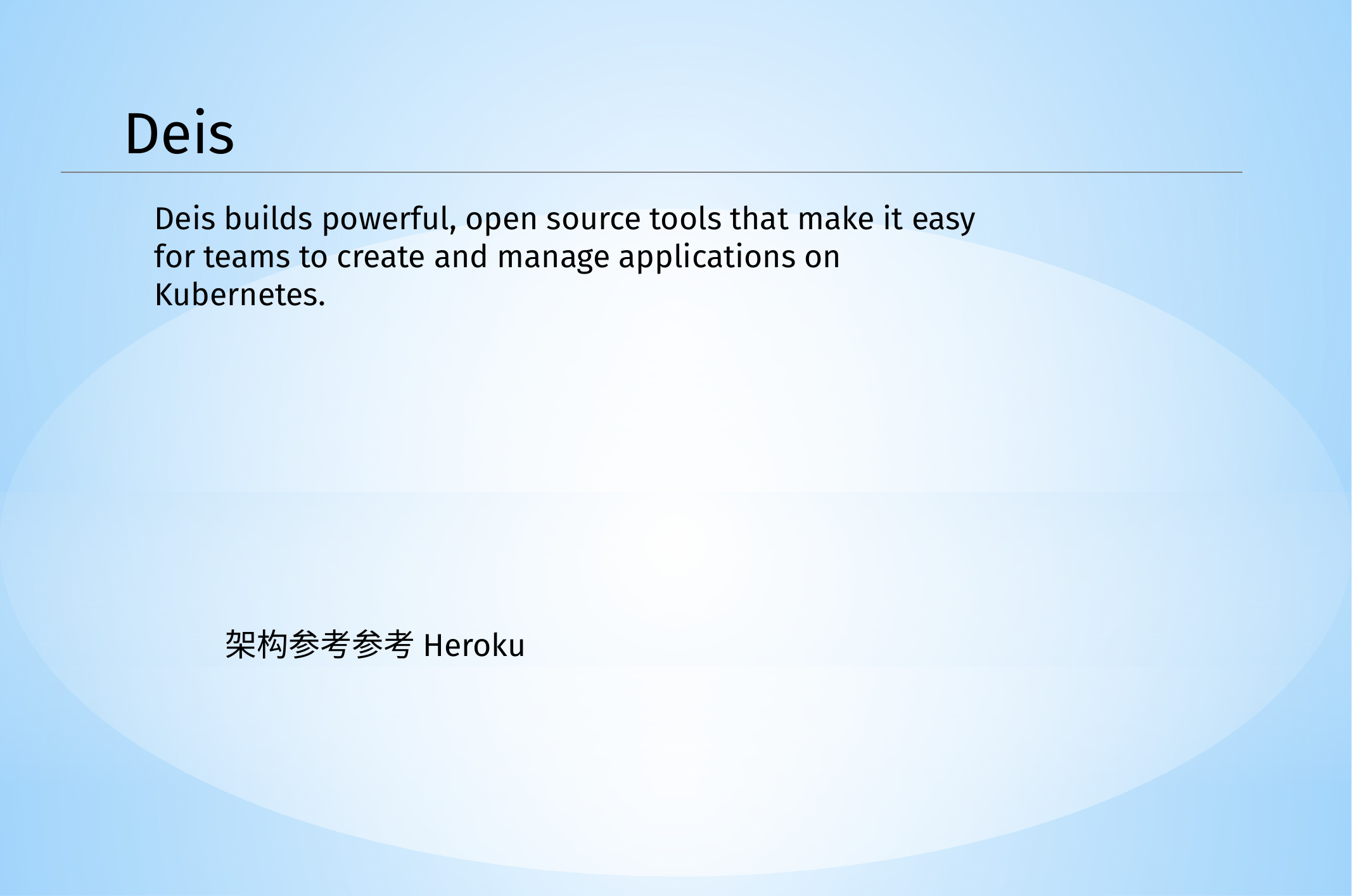

Deis
Deis builds powerful, open source tools that make it easy for teams to create and manage applications on Kubernetes.
架构参考参考Heroku